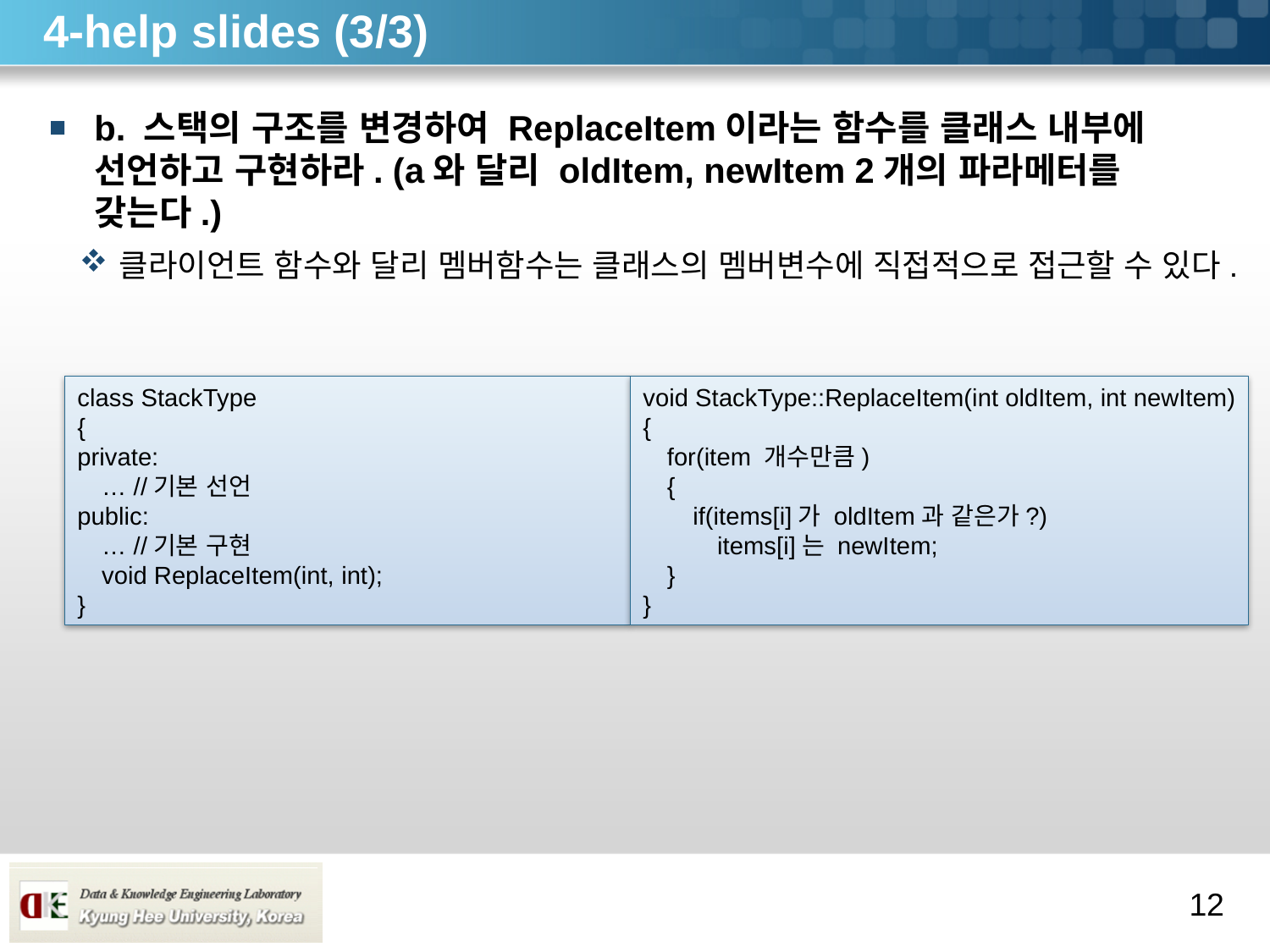

# 4-help slides (3/3)
b. 스택의 구조를 변경하여 ReplaceItem이라는 함수를 클래스 내부에 선언하고 구현하라. (a와 달리 oldItem, newItem 2개의 파라메터를 갖는다.)
클라이언트 함수와 달리 멤버함수는 클래스의 멤버변수에 직접적으로 접근할 수 있다.

class StackType
{
private:
	… //기본 선언
public:
	… //기본 구현
	void ReplaceItem(int, int);
}
void StackType::ReplaceItem(int oldItem, int newItem)
{
	for(item 개수만큼)
	{
		if(items[i]가 oldItem과 같은가?)
			items[i]는 newItem;
	}
}